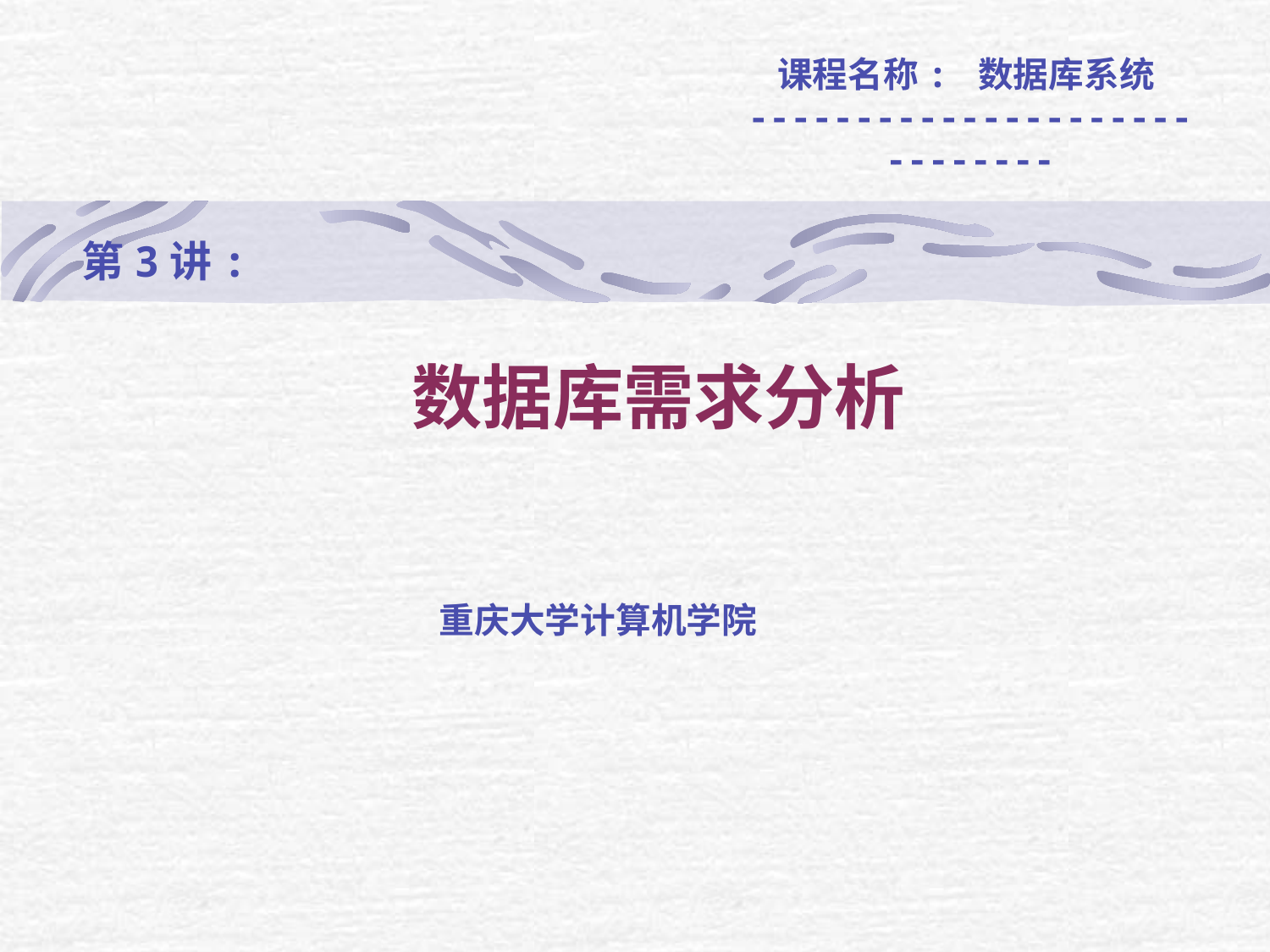

课程名称: 数据库系统
-----------------------------
# 第3讲: 数据库需求分析 重庆大学计算机学院